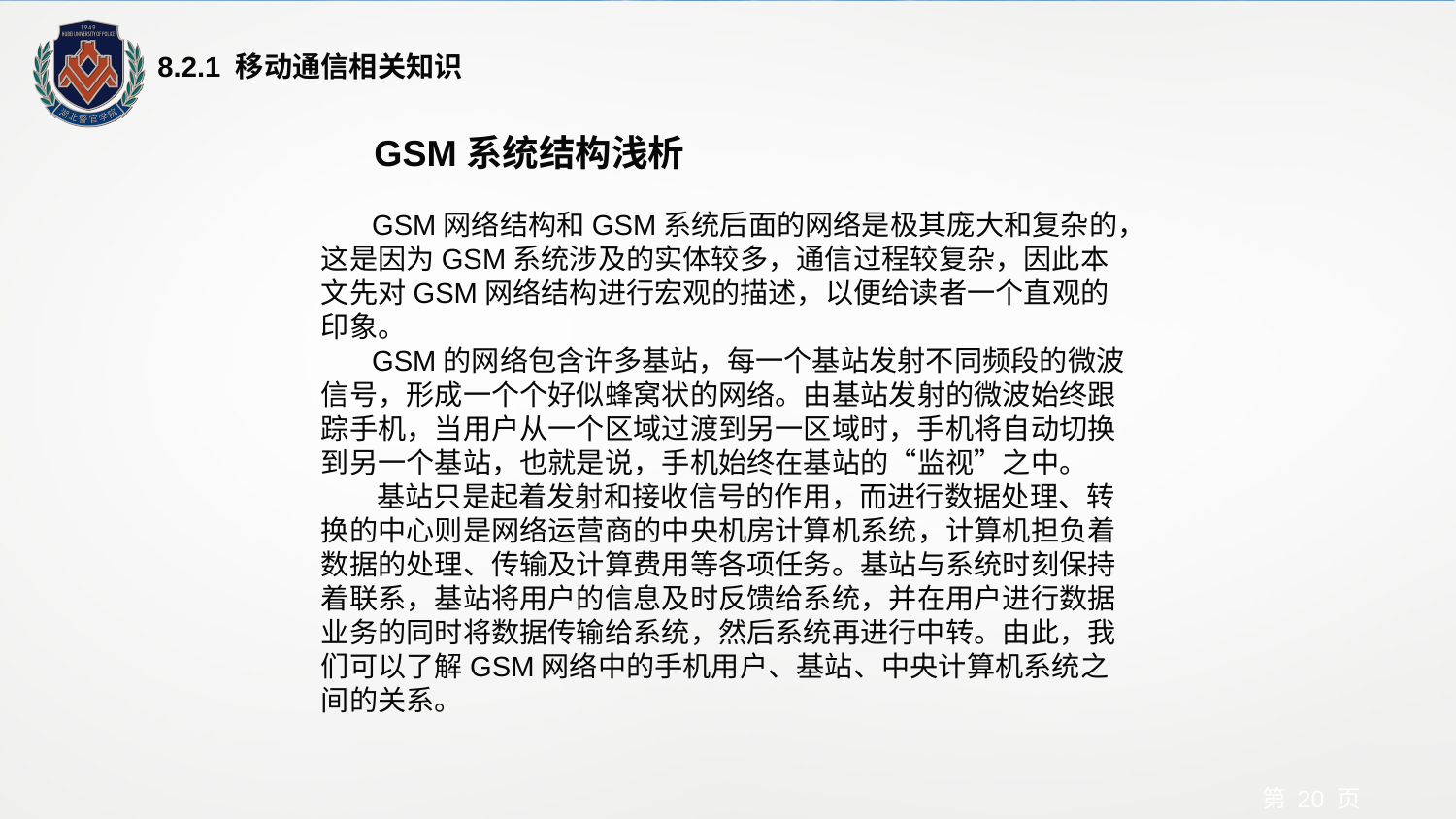

8.2.1 移动通信相关知识
 GSM系统结构浅析

 GSM网络结构和GSM系统后面的网络是极其庞大和复杂的，这是因为GSM系统涉及的实体较多，通信过程较复杂，因此本文先对GSM网络结构进行宏观的描述，以便给读者一个直观的印象。
 GSM的网络包含许多基站，每一个基站发射不同频段的微波信号，形成一个个好似蜂窝状的网络。由基站发射的微波始终跟踪手机，当用户从一个区域过渡到另一区域时，手机将自动切换到另一个基站，也就是说，手机始终在基站的“监视”之中。
 基站只是起着发射和接收信号的作用，而进行数据处理、转换的中心则是网络运营商的中央机房计算机系统，计算机担负着数据的处理、传输及计算费用等各项任务。基站与系统时刻保持着联系，基站将用户的信息及时反馈给系统，并在用户进行数据业务的同时将数据传输给系统，然后系统再进行中转。由此，我们可以了解GSM网络中的手机用户、基站、中央计算机系统之间的关系。